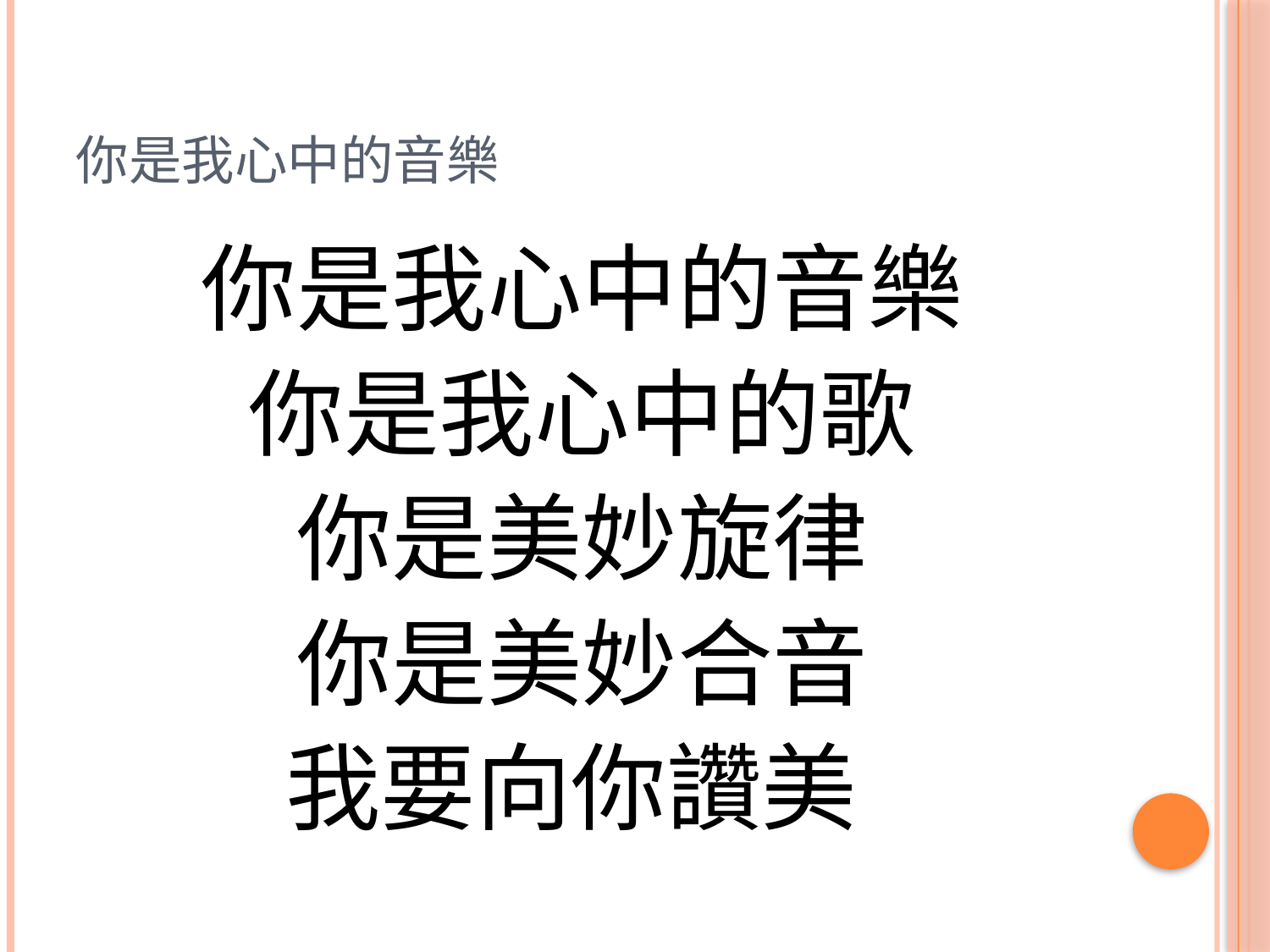

# 你是我心中的音樂
你是我心中的音樂
你是我心中的歌
你是美妙旋律
你是美妙合音
我要向你讚美